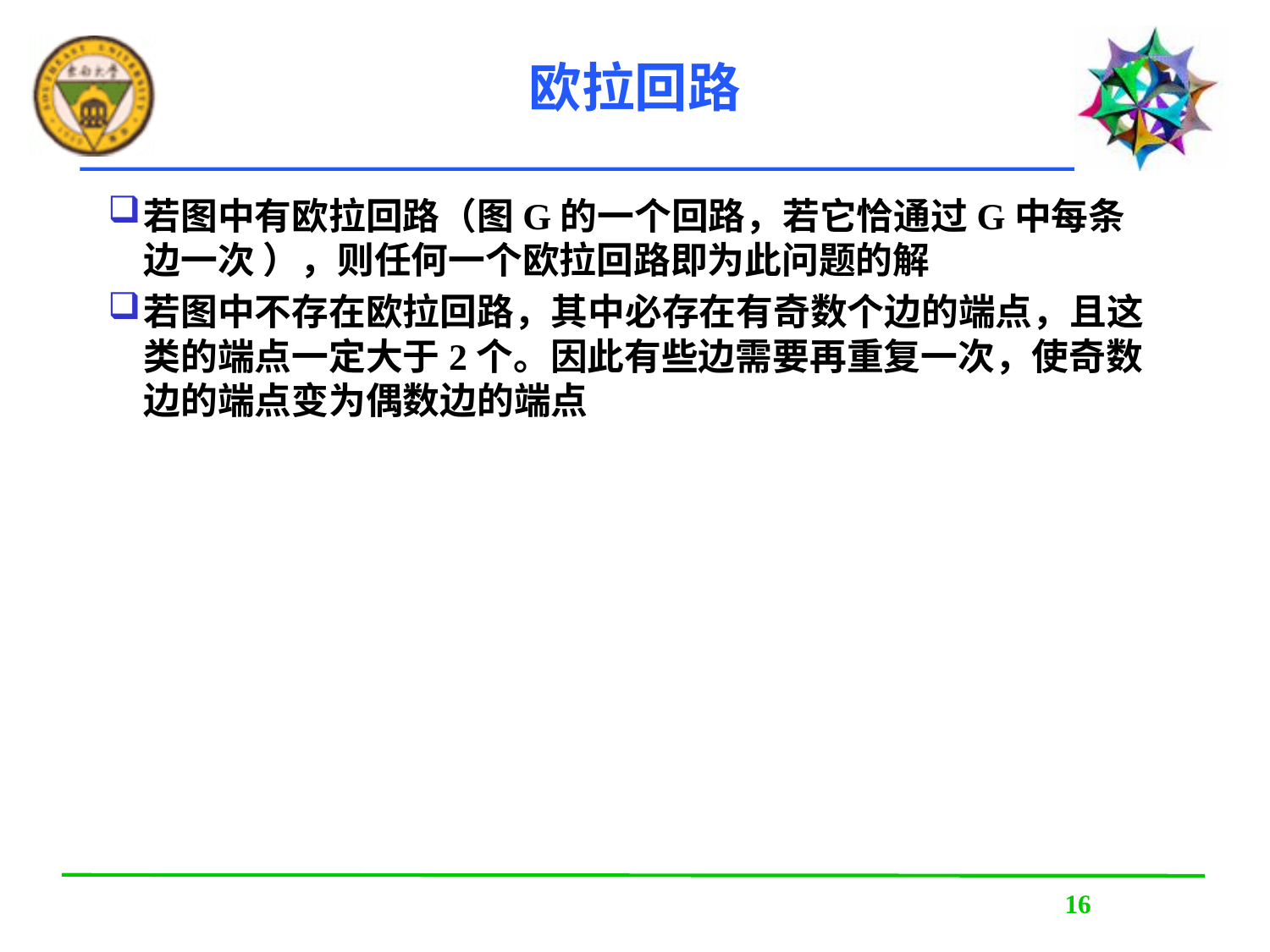

# 欧拉回路
若图中有欧拉回路（图G的一个回路，若它恰通过G中每条边一次 ），则任何一个欧拉回路即为此问题的解
若图中不存在欧拉回路，其中必存在有奇数个边的端点，且这类的端点一定大于2个。因此有些边需要再重复一次，使奇数边的端点变为偶数边的端点